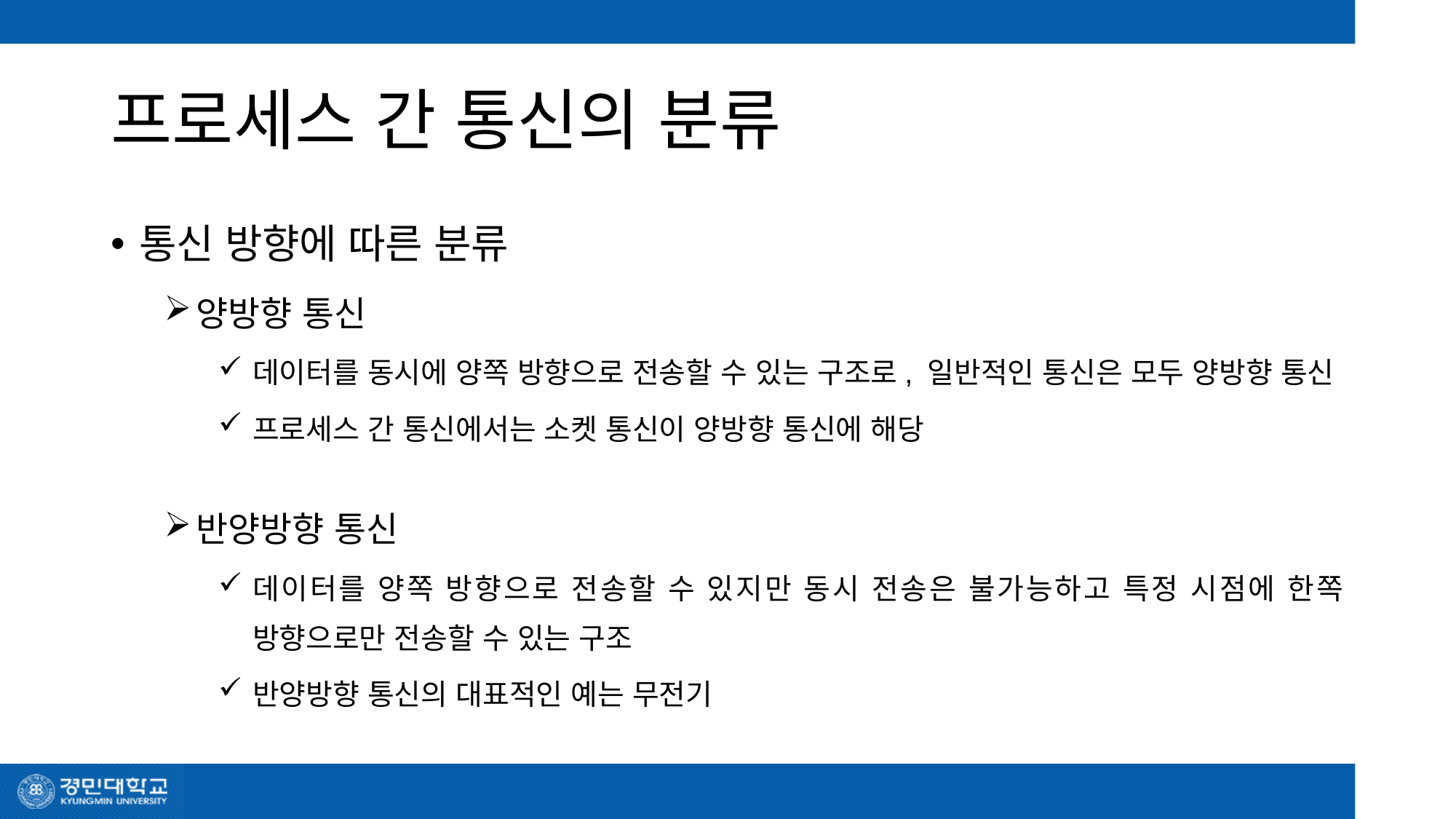

# 프로세스 간 통신의 분류
통신 방향에 따른 분류
양방향 통신
데이터를 동시에 양쪽 방향으로 전송할 수 있는 구조로, 일반적인 통신은 모두 양방향 통신
프로세스 간 통신에서는 소켓 통신이 양방향 통신에 해당

반양방향 통신
데이터를 양쪽 방향으로 전송할 수 있지만 동시 전송은 불가능하고 특정 시점에 한쪽 방향으로만 전송할 수 있는 구조
반양방향 통신의 대표적인 예는 무전기